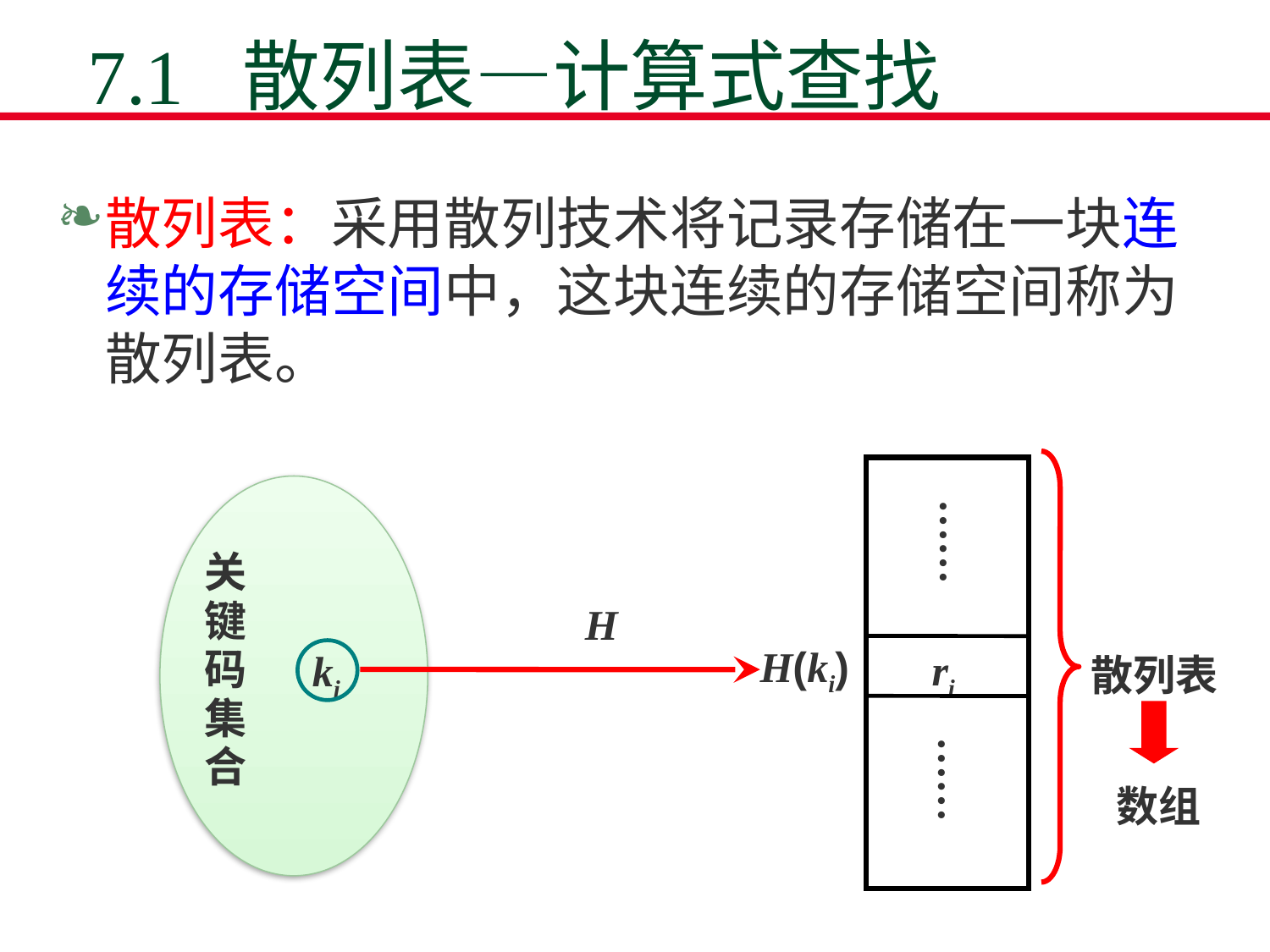

7.1  散列表—计算式查找
散列表：采用散列技术将记录存储在一块连续的存储空间中，这块连续的存储空间称为散列表。

散列表

数组

     ri

……
关键码集合
H

H(ki)

ki

……